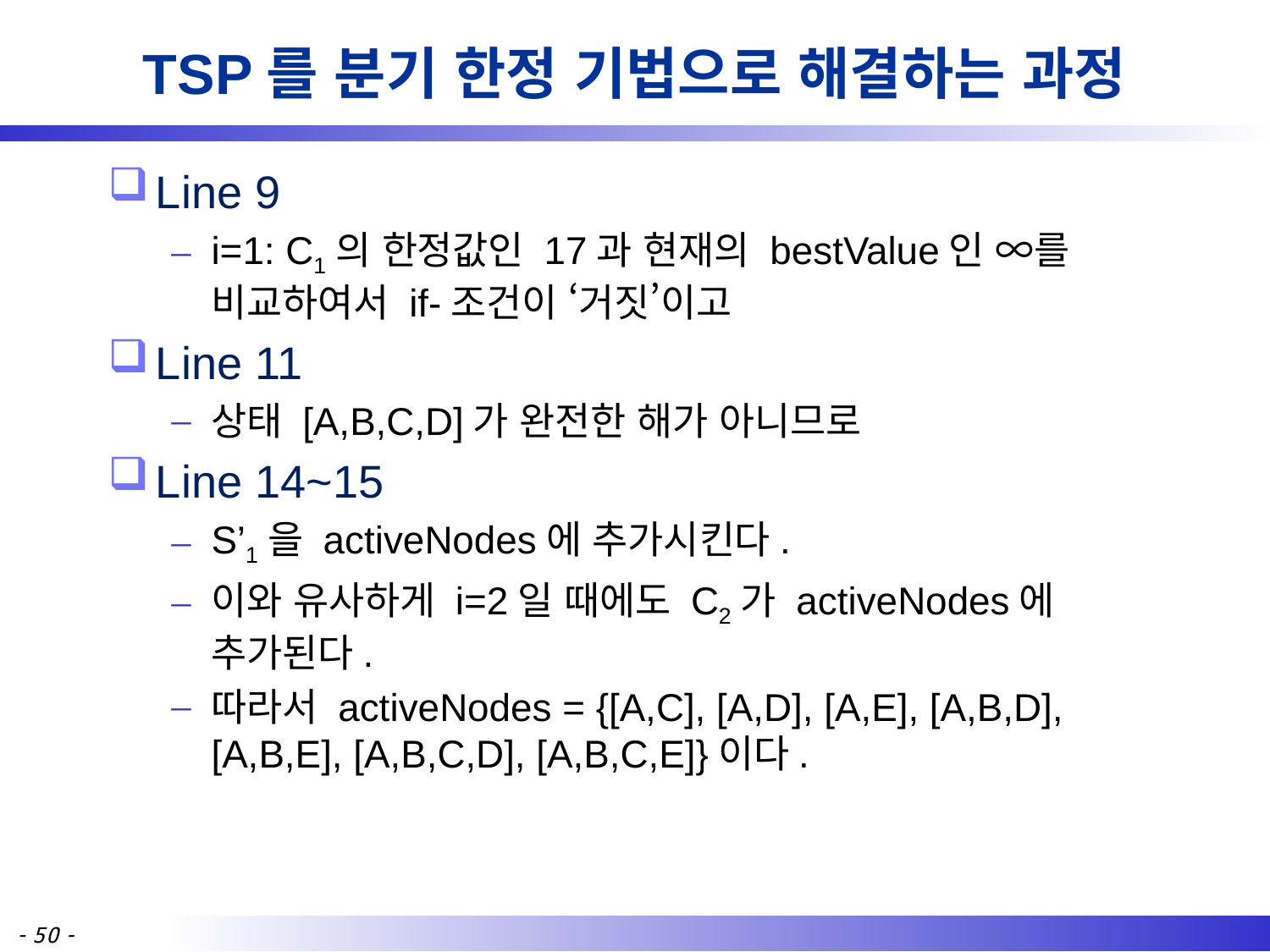

# TSP를 분기 한정 기법으로 해결하는 과정
Line 9
i=1: C1의 한정값인 17과 현재의 bestValue인 ∞를 비교하여서 if-조건이 ‘거짓’이고
Line 11
상태 [A,B,C,D]가 완전한 해가 아니므로
Line 14~15
S’1을 activeNodes에 추가시킨다.
이와 유사하게 i=2일 때에도 C2가 activeNodes에 추가된다.
따라서 activeNodes = {[A,C], [A,D], [A,E], [A,B,D], [A,B,E], [A,B,C,D], [A,B,C,E]}이다.
- 50 -